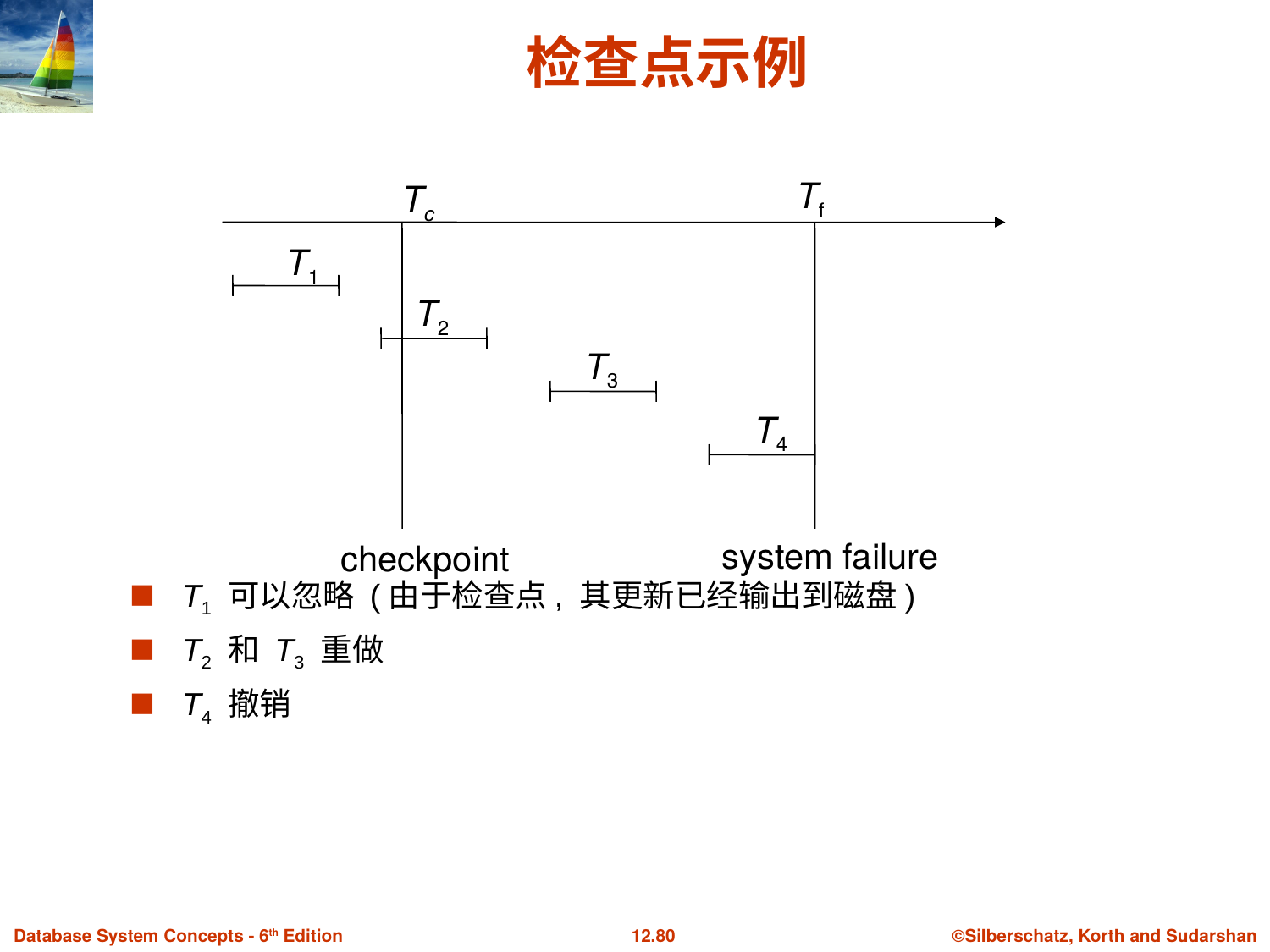

# 检查点示例
Tf
Tc

T1 可以忽略 (由于检查点, 其更新已经输出到磁盘)
T2 和 T3 重做
T4 撤销

T1

T2

T3

T4

system failure
checkpoint